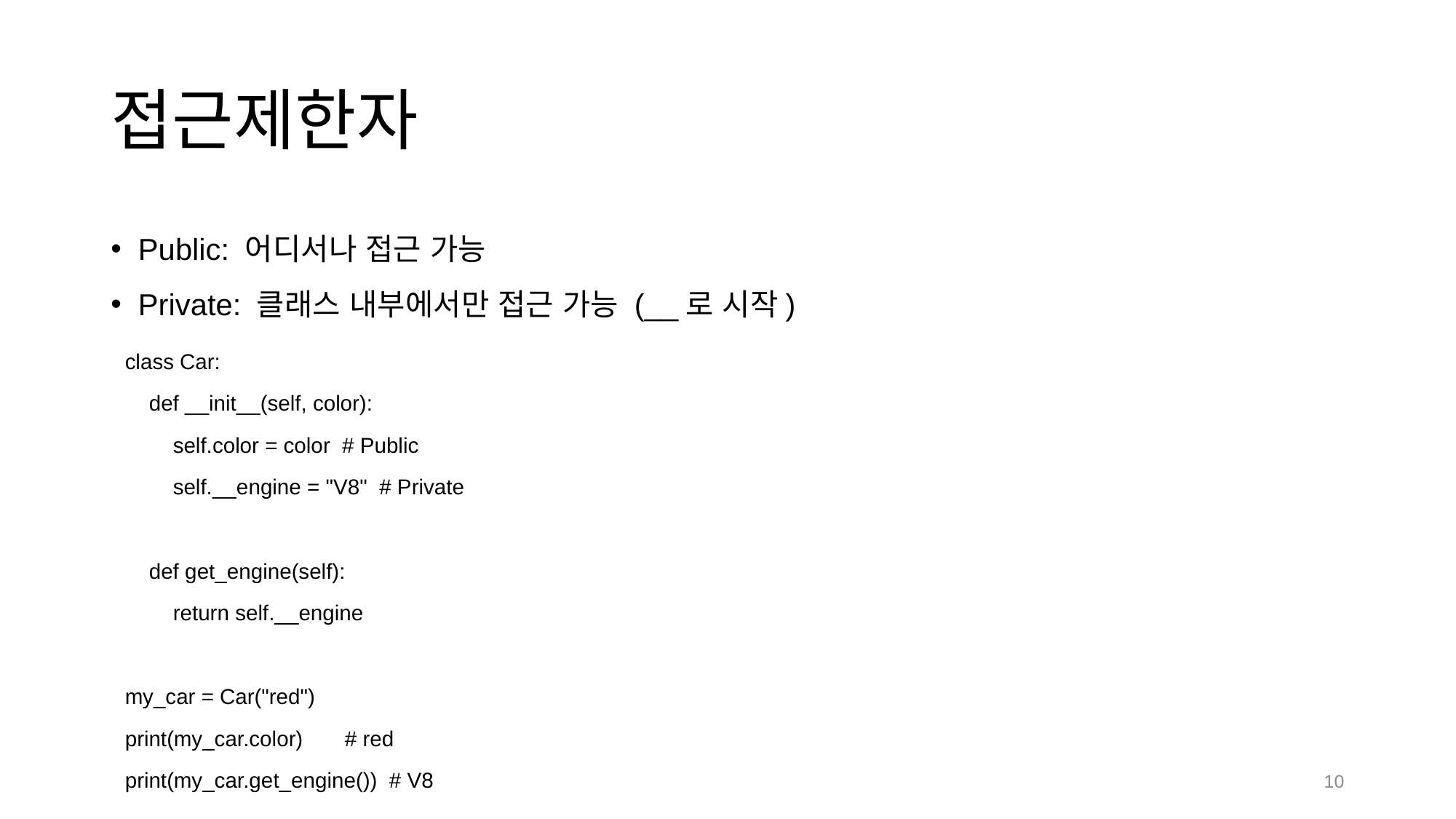

# 접근제한자
Public: 어디서나 접근 가능
Private: 클래스 내부에서만 접근 가능 (__로 시작)
class Car:
    def __init__(self, color):
        self.color = color  # Public
        self.__engine = "V8"  # Private

    def get_engine(self):
        return self.__engine

my_car = Car("red")
print(my_car.color)       # red
print(my_car.get_engine())  # V8

10